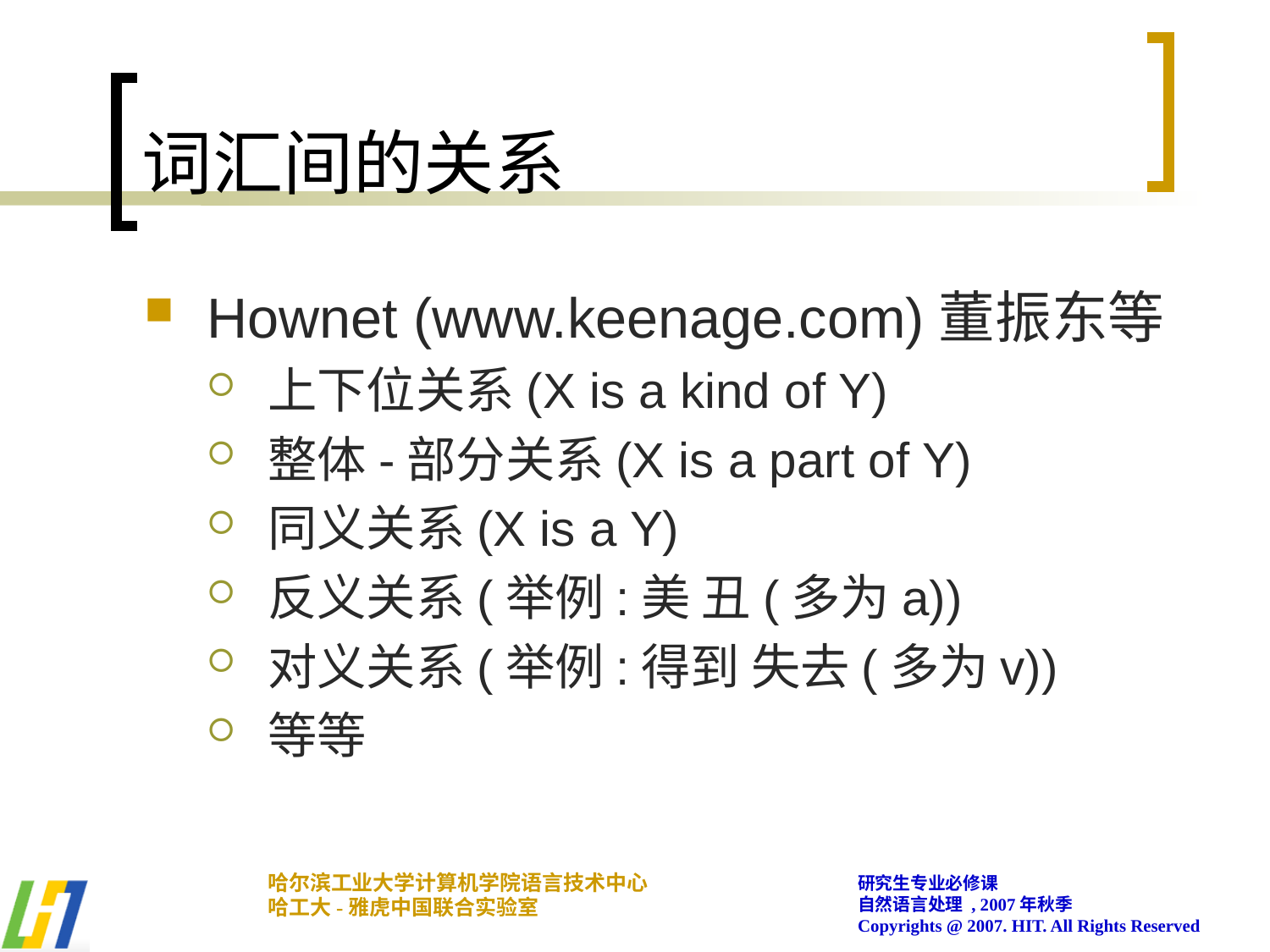

# 词汇间的关系
Hownet (www.keenage.com)董振东等
上下位关系(X is a kind of Y)
整体-部分关系(X is a part of Y)
同义关系(X is a Y)
反义关系(举例:美 丑(多为a))
对义关系(举例:得到 失去(多为v))
等等

哈尔滨工业大学计算机学院语言技术中心
哈工大-雅虎中国联合实验室
研究生专业必修课
自然语言处理 , 2007年秋季
Copyrights @ 2007. HIT. All Rights Reserved